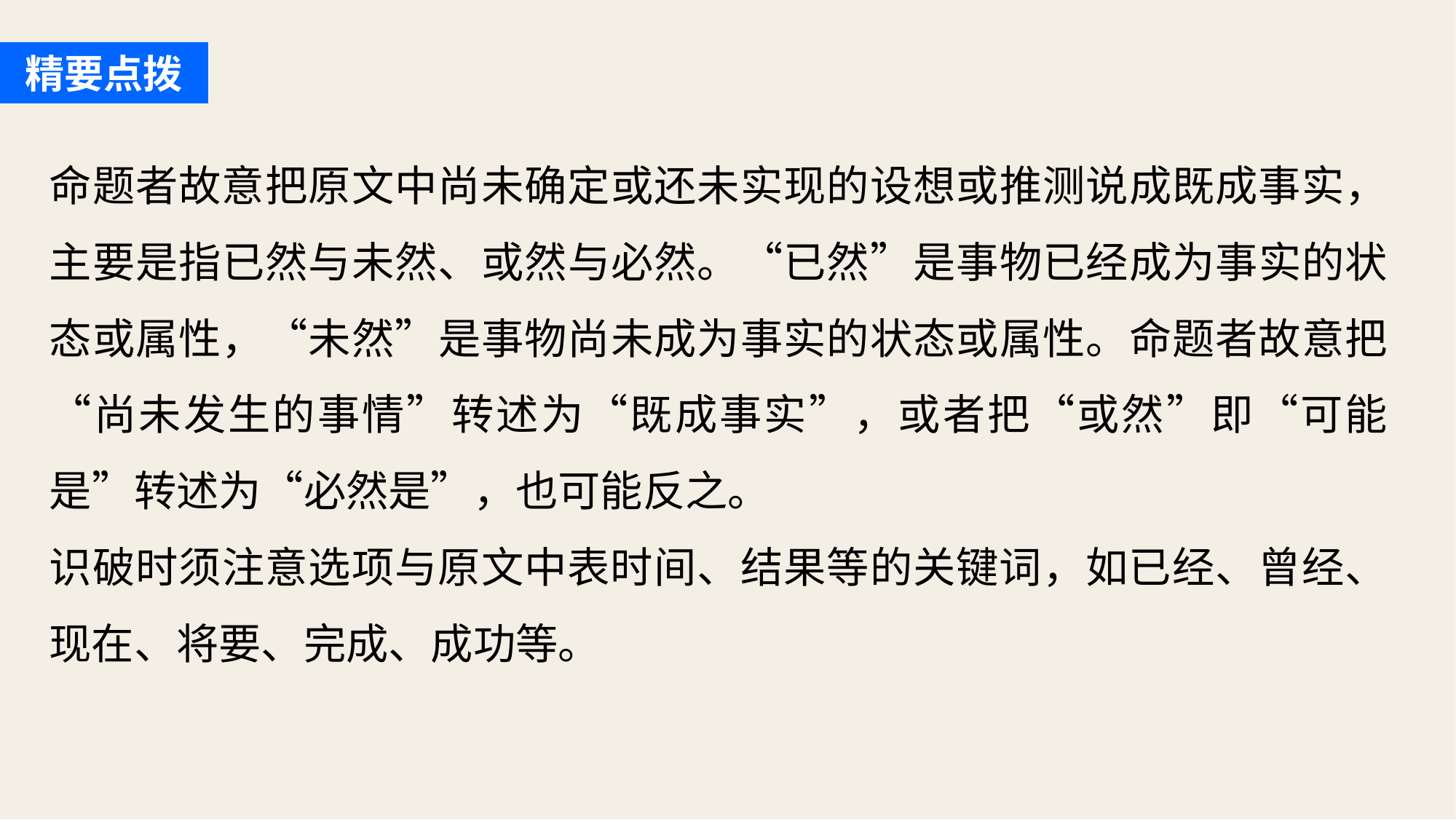

精要点拨
命题者故意把原文中尚未确定或还未实现的设想或推测说成既成事实，主要是指已然与未然、或然与必然。“已然”是事物已经成为事实的状态或属性，“未然”是事物尚未成为事实的状态或属性。命题者故意把“尚未发生的事情”转述为“既成事实”，或者把“或然”即“可能是”转述为“必然是”，也可能反之。
识破时须注意选项与原文中表时间、结果等的关键词，如已经、曾经、现在、将要、完成、成功等。